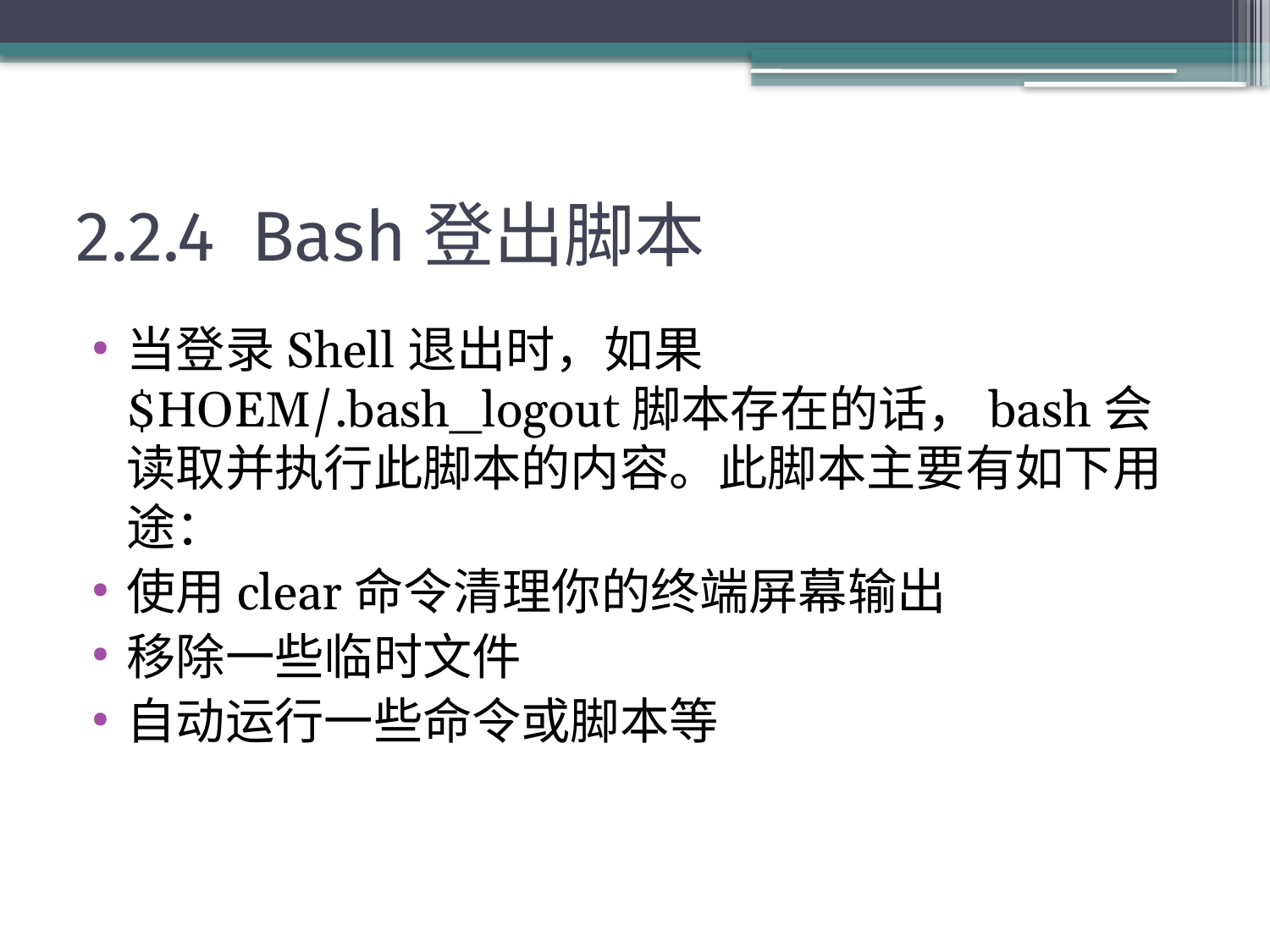

# 2.2.4  Bash登出脚本
当登录Shell退出时，如果$HOEM/.bash_logout脚本存在的话，bash会读取并执行此脚本的内容。此脚本主要有如下用途：
使用clear命令清理你的终端屏幕输出
移除一些临时文件
自动运行一些命令或脚本等